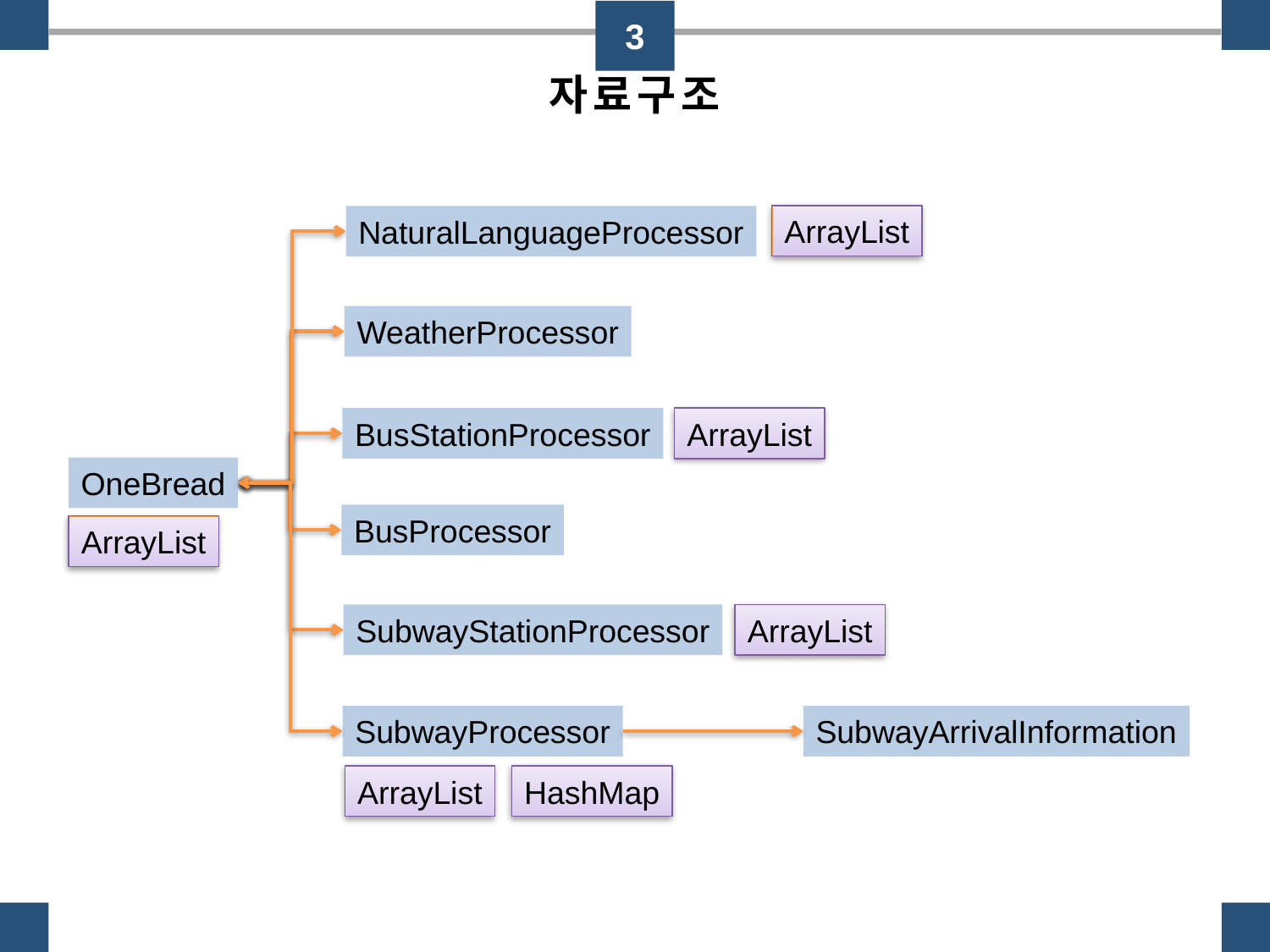

3

자료구조
ArrayList
NaturalLanguageProcessor
WeatherProcessor
BusStationProcessor
ArrayList
OneBread
BusProcessor
ArrayList
SubwayStationProcessor
ArrayList
SubwayProcessor
SubwayArrivalInformation
ArrayList
HashMap